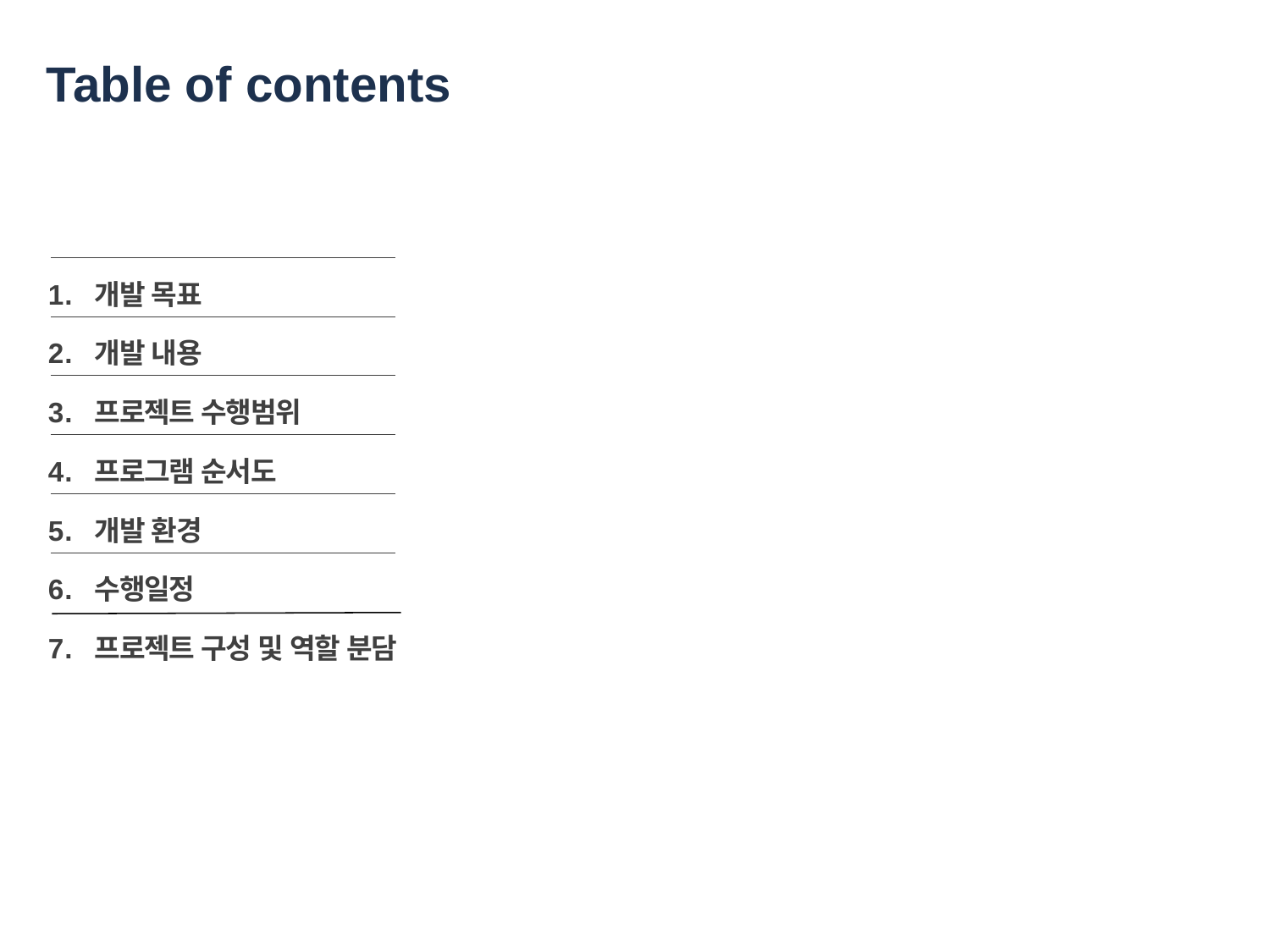

# Table of contents
개발 목표
개발 내용
프로젝트 수행범위
프로그램 순서도
개발 환경
수행일정
프로젝트 구성 및 역할 분담